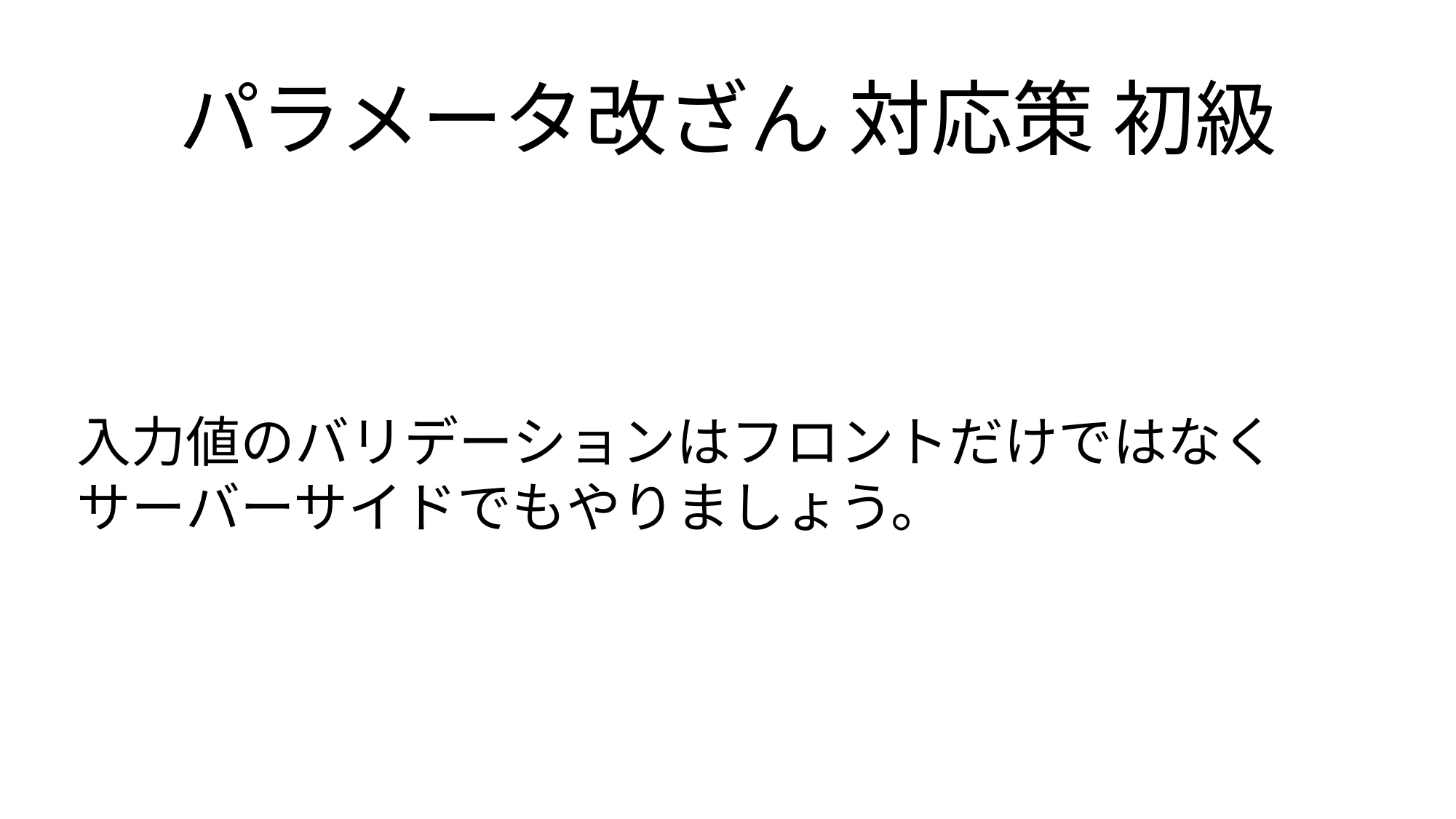

# パラメータ改ざん 対応策 初級
入力値のバリデーションはフロントだけではなく
サーバーサイドでもやりましょう。